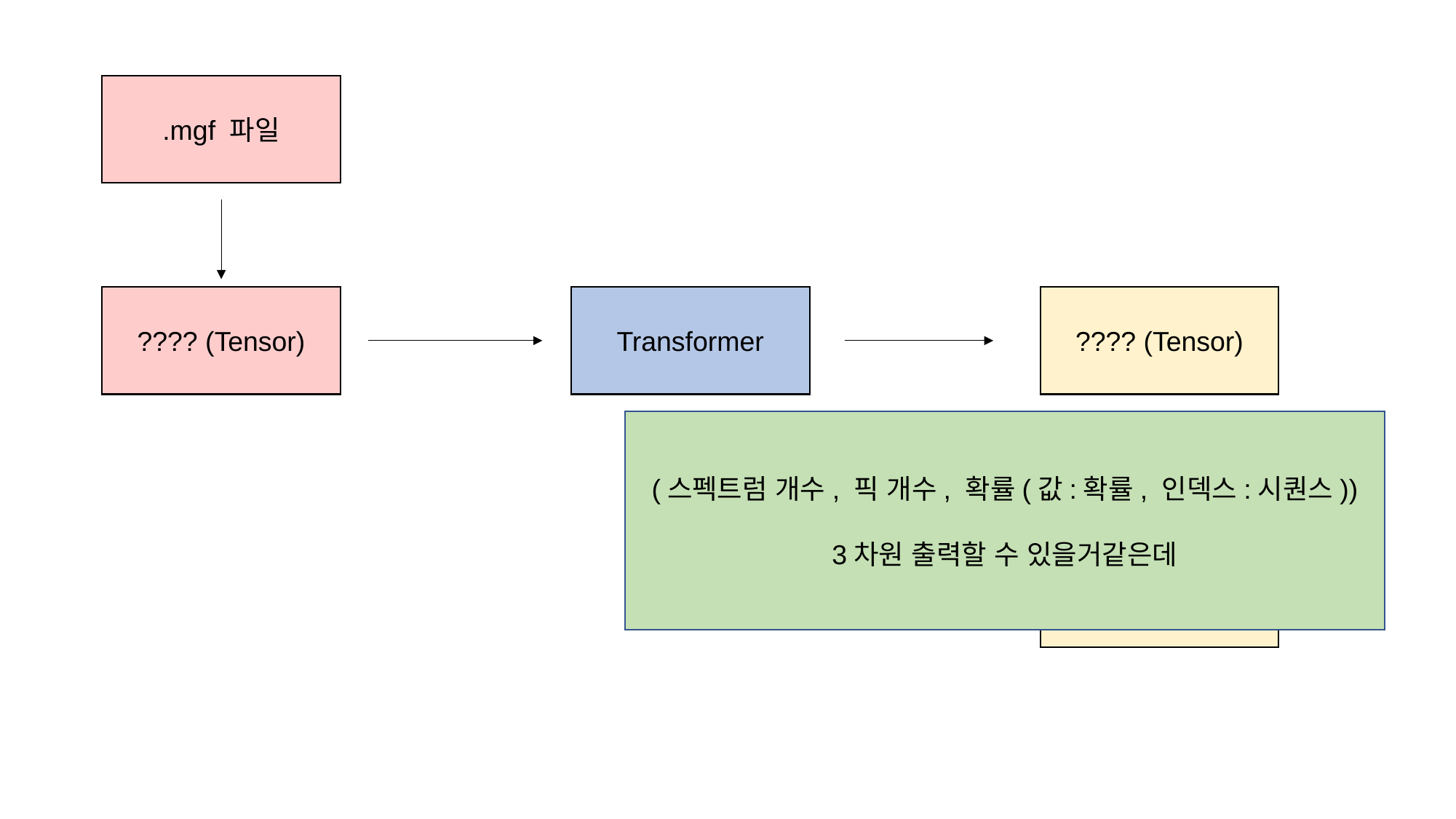

.mgf 파일
Transformer
???? (Tensor)
???? (Tensor)
(스펙트럼 개수, 픽 개수, 확률(값:확률, 인덱스:시퀀스))

3차원 출력할 수 있을거같은데
????????????????